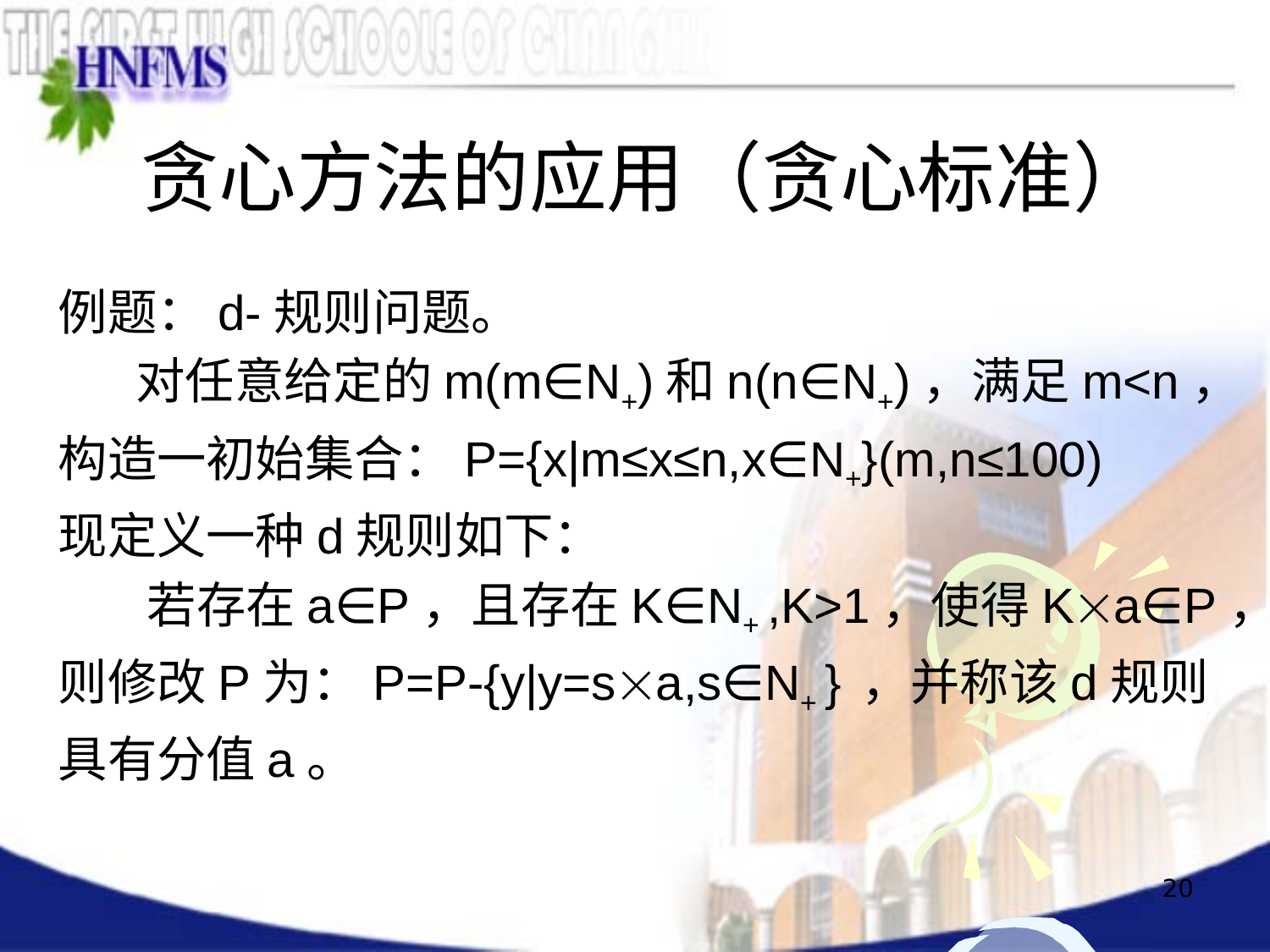

# 贪心方法的应用（贪心标准）
例题：d-规则问题。
      对任意给定的m(m∈N+)和n(n∈N+)，满足m<n，
构造一初始集合：P={x|m≤x≤n,x∈N+}(m,n≤100)
现定义一种d规则如下：
       若存在a∈P，且存在K∈N+ ,K>1，使得K×a∈P，
则修改P为：P=P-{y|y=s×a,s∈N+ } ，并称该d规则
具有分值a。

20